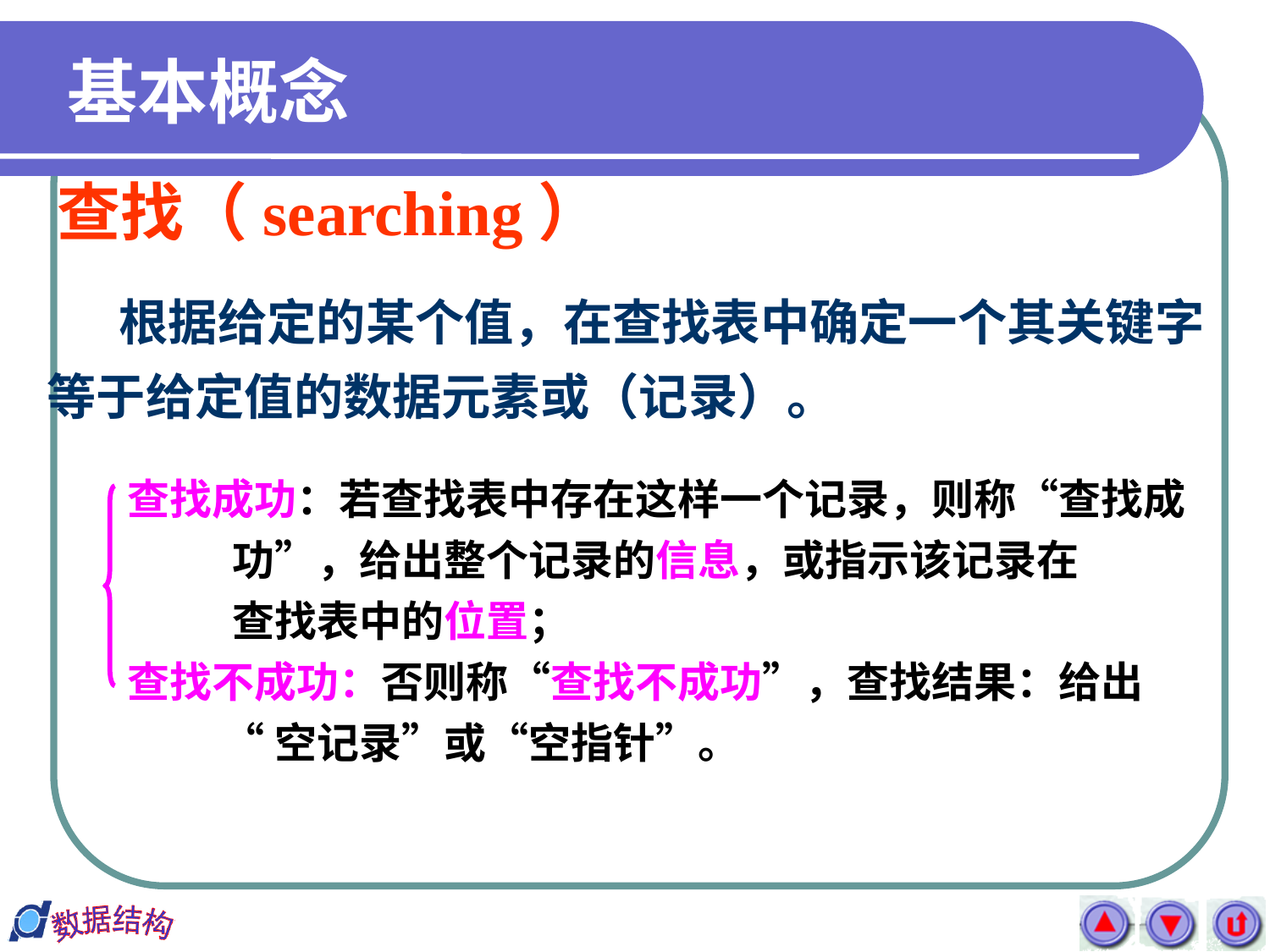

基本概念
查找（searching）
    根据给定的某个值，在查找表中确定一个其关键字等于给定值的数据元素或（记录）。

查找成功：若查找表中存在这样一个记录，则称“查找成
          功”，给出整个记录的信息，或指示该记录在
          查找表中的位置；
查找不成功：否则称“查找不成功”，查找结果：给出
          “空记录”或“空指针”。